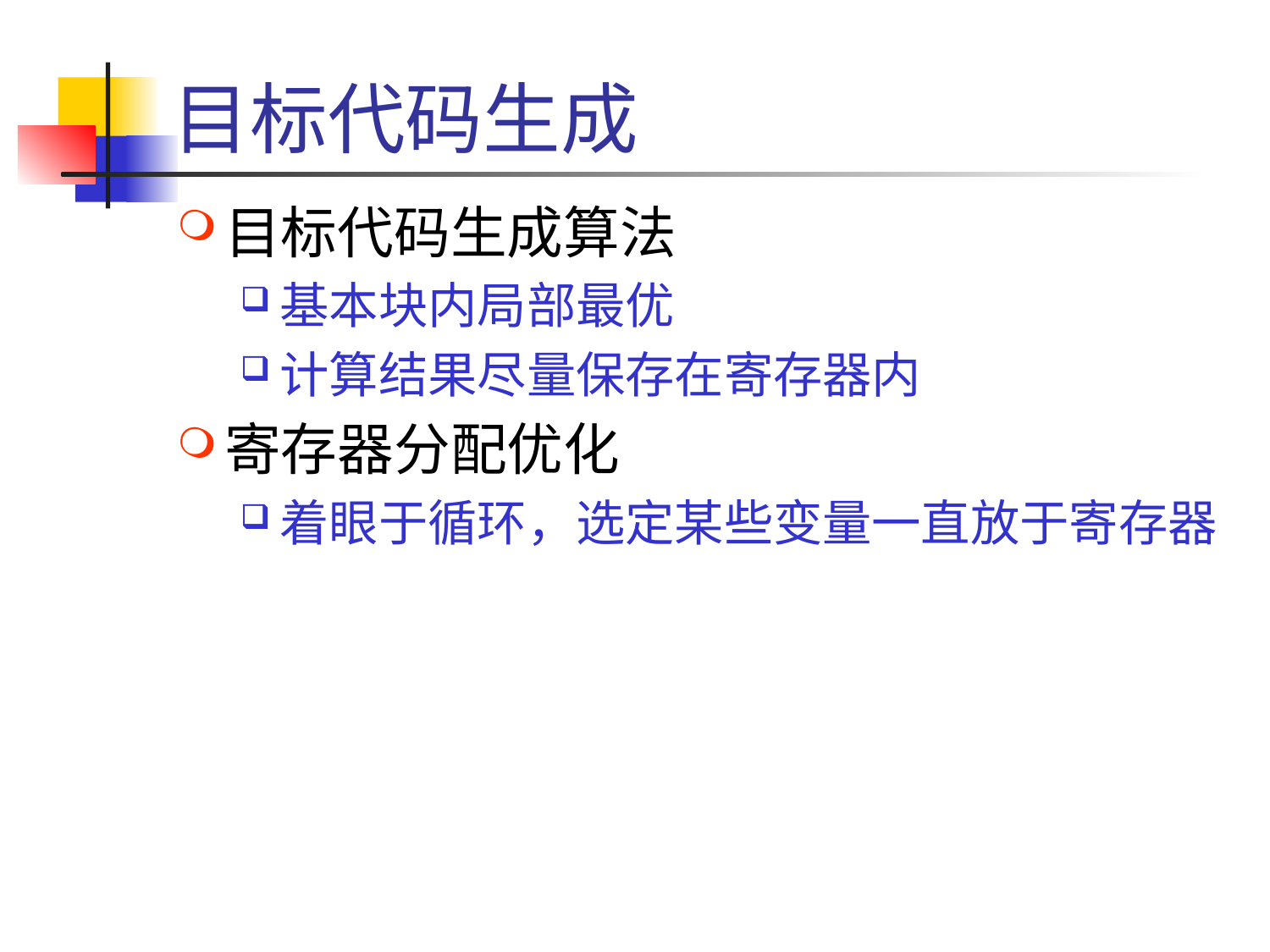

# 目标代码生成
目标代码生成算法
基本块内局部最优
计算结果尽量保存在寄存器内
寄存器分配优化
着眼于循环，选定某些变量一直放于寄存器